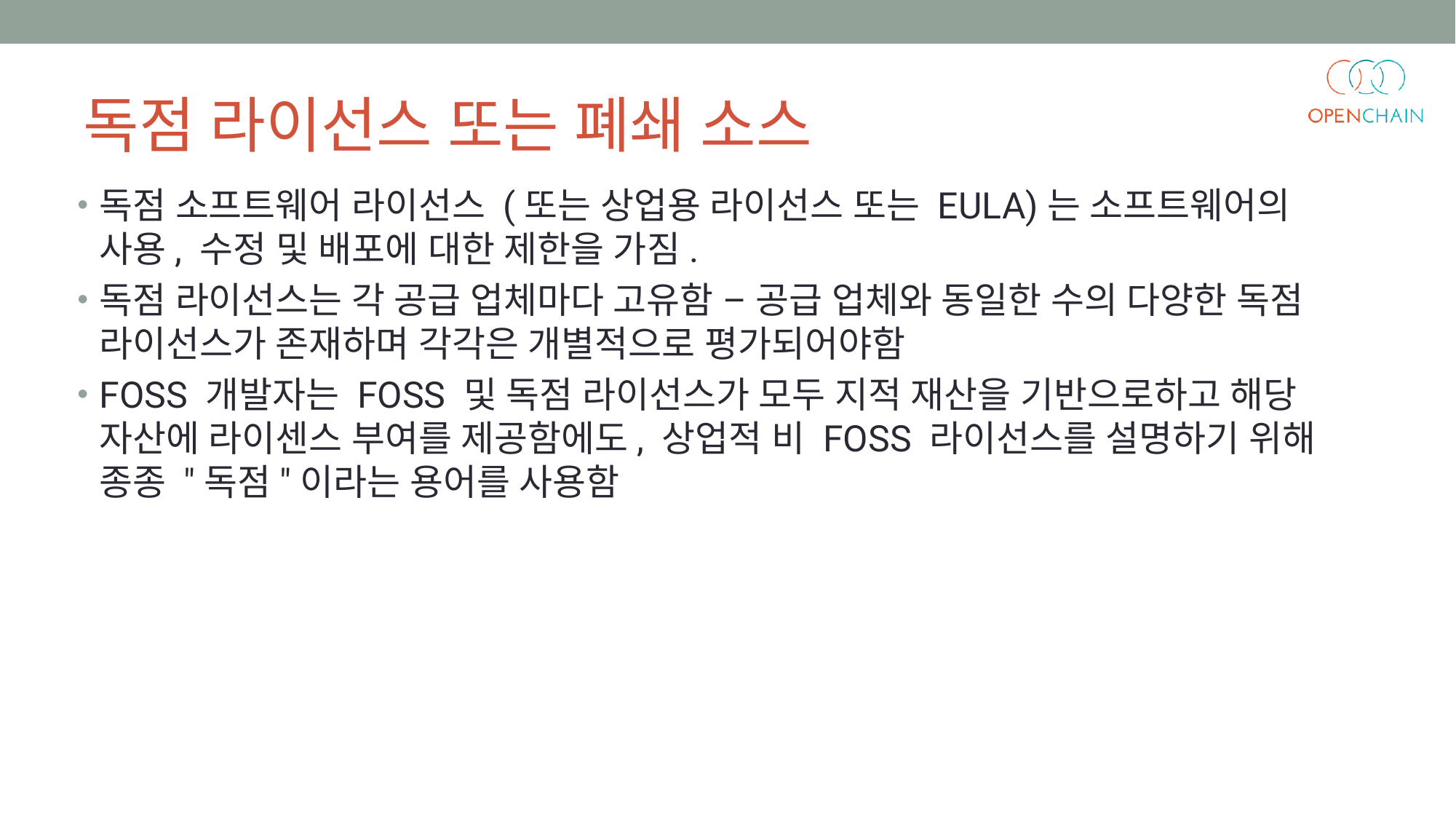

# 독점 라이선스 또는 폐쇄 소스
독점 소프트웨어 라이선스 (또는 상업용 라이선스 또는 EULA)는 소프트웨어의 사용, 수정 및 배포에 대한 제한을 가짐.
독점 라이선스는 각 공급 업체마다 고유함 – 공급 업체와 동일한 수의 다양한 독점 라이선스가 존재하며 각각은 개별적으로 평가되어야함
FOSS 개발자는 FOSS 및 독점 라이선스가 모두 지적 재산을 기반으로하고 해당 자산에 라이센스 부여를 제공함에도, 상업적 비 FOSS 라이선스를 설명하기 위해 종종 "독점"이라는 용어를 사용함